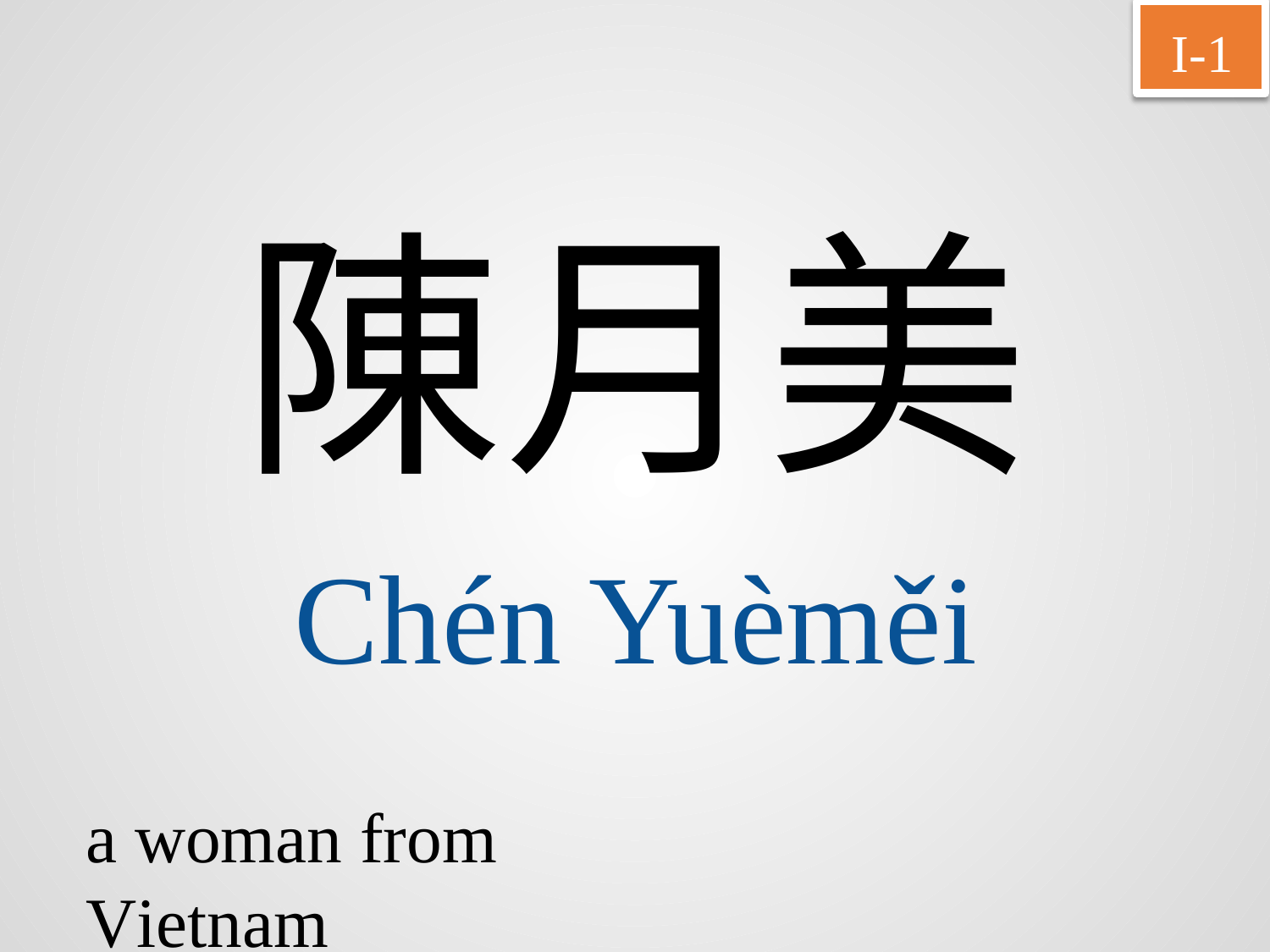

I-1

陳月美
Chén Yuèměi
a woman from Vietnam